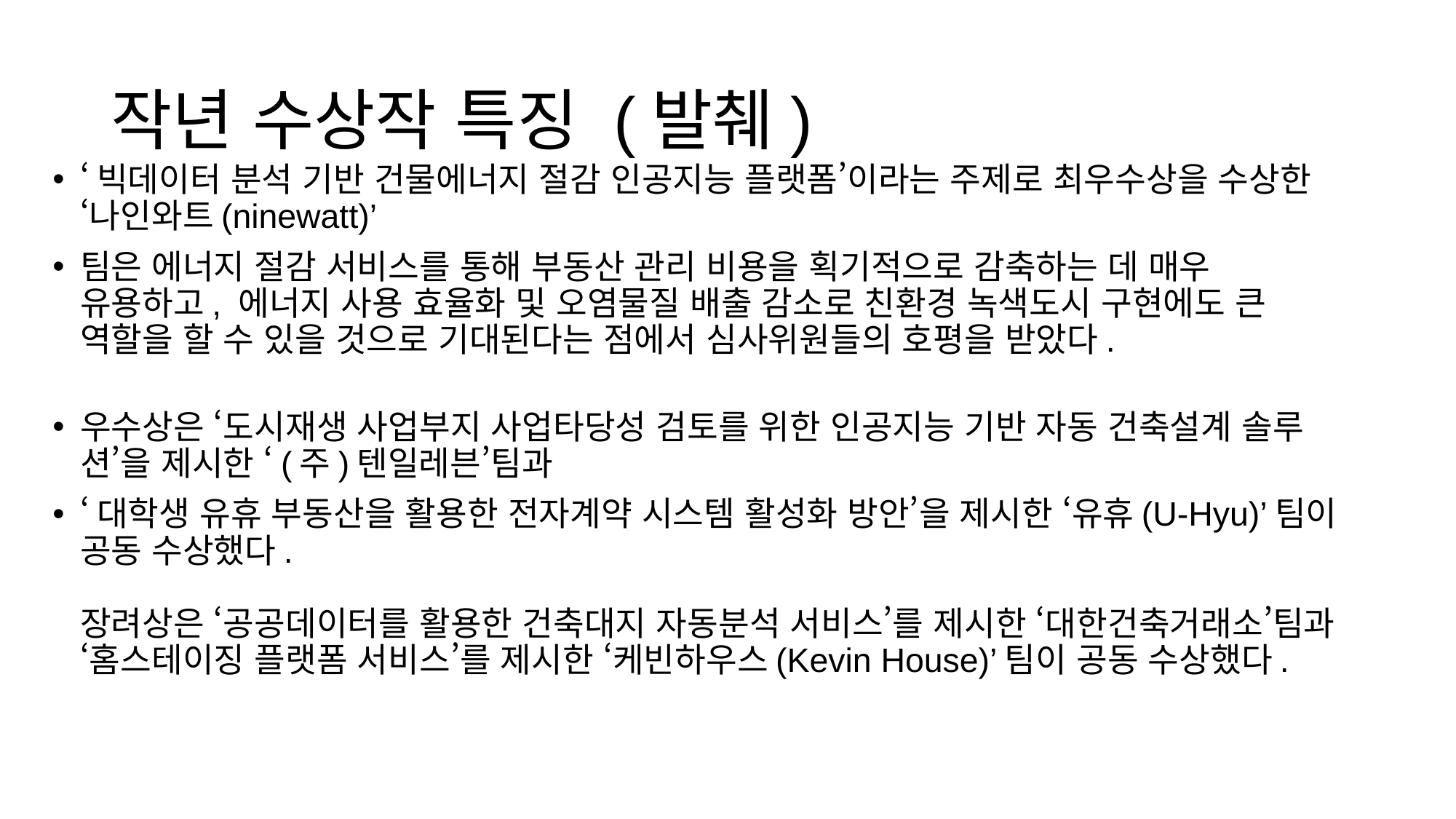

# 작년 수상작 특징 (발췌)
‘빅데이터 분석 기반 건물에너지 절감 인공지능 플랫폼’이라는 주제로 최우수상을 수상한 ‘나인와트(ninewatt)’
팀은 에너지 절감 서비스를 통해 부동산 관리 비용을 획기적으로 감축하는 데 매우 유용하고, 에너지 사용 효율화 및 오염물질 배출 감소로 친환경 녹색도시 구현에도 큰 역할을 할 수 있을 것으로 기대된다는 점에서 심사위원들의 호평을 받았다.
우수상은 ‘도시재생 사업부지 사업타당성 검토를 위한 인공지능 기반 자동 건축설계 솔루션’을 제시한 ‘(주)텐일레븐’팀과
‘대학생 유휴 부동산을 활용한 전자계약 시스템 활성화 방안’을 제시한 ‘유휴(U-Hyu)’팀이 공동 수상했다. 
장려상은 ‘공공데이터를 활용한 건축대지 자동분석 서비스’를 제시한 ‘대한건축거래소’팀과 ‘홈스테이징 플랫폼 서비스’를 제시한 ‘케빈하우스(Kevin House)’팀이 공동 수상했다.